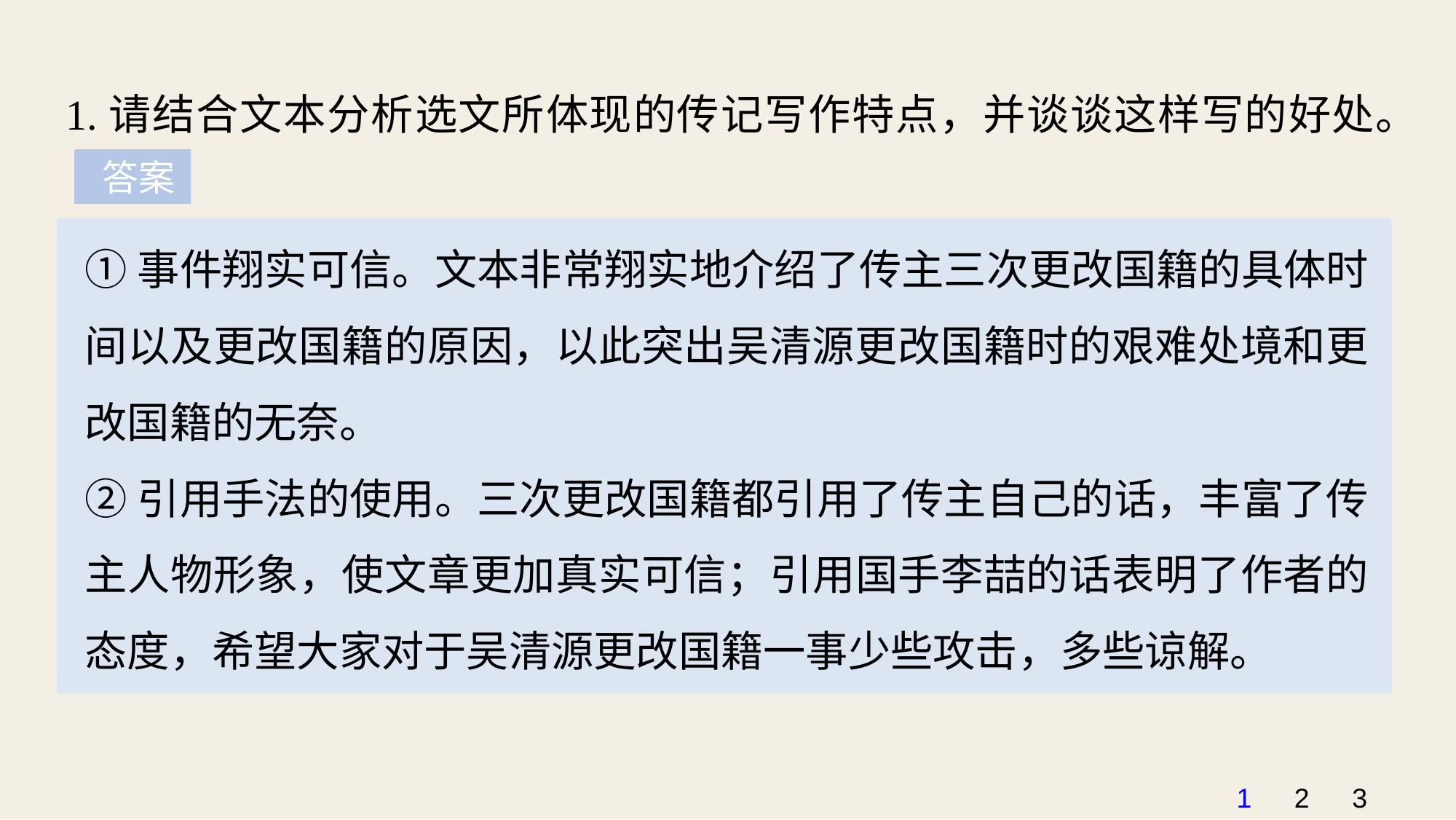

1.请结合文本分析选文所体现的传记写作特点，并谈谈这样写的好处。
 答案
①事件翔实可信。文本非常翔实地介绍了传主三次更改国籍的具体时间以及更改国籍的原因，以此突出吴清源更改国籍时的艰难处境和更改国籍的无奈。
②引用手法的使用。三次更改国籍都引用了传主自己的话，丰富了传主人物形象，使文章更加真实可信；引用国手李喆的话表明了作者的态度，希望大家对于吴清源更改国籍一事少些攻击，多些谅解。

1
2
3